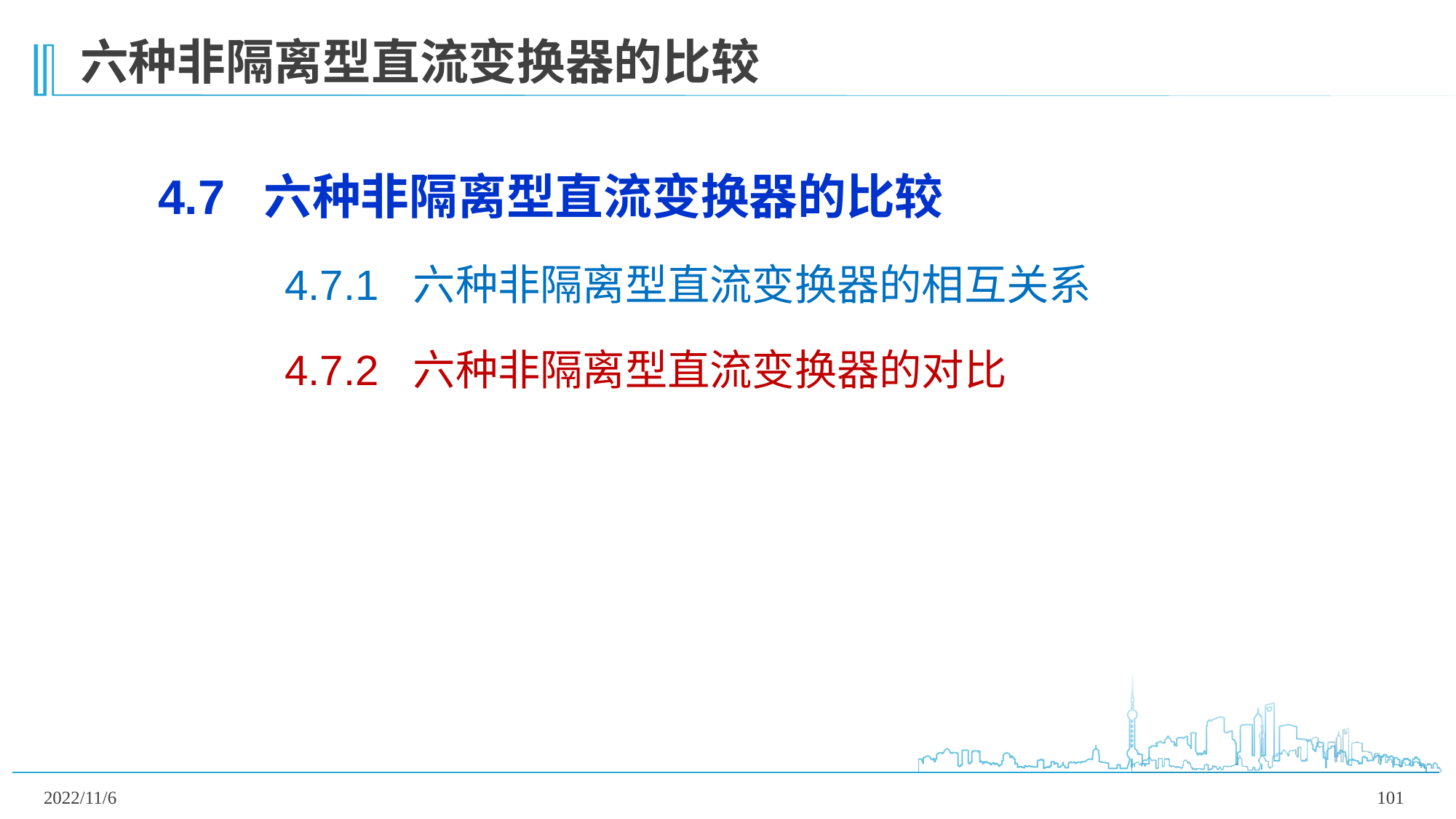

六种非隔离型直流变换器的比较
  4.7  六种非隔离型直流变换器的比较
             4.7.1  六种非隔离型直流变换器的相互关系
             4.7.2  六种非隔离型直流变换器的对比